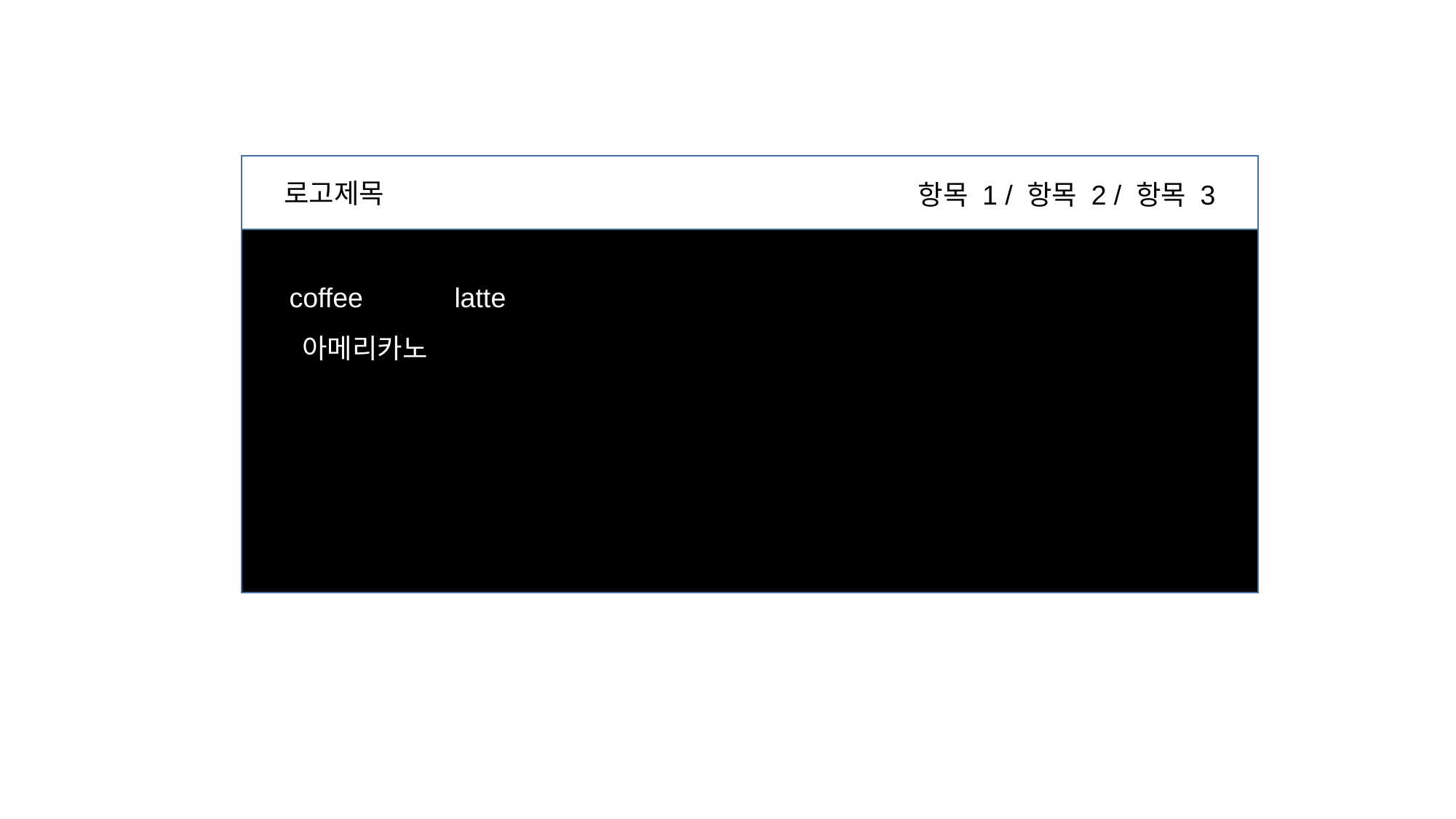

로고제목
항목 1 / 항목 2 / 항목 3

coffee
latte
아메리카노